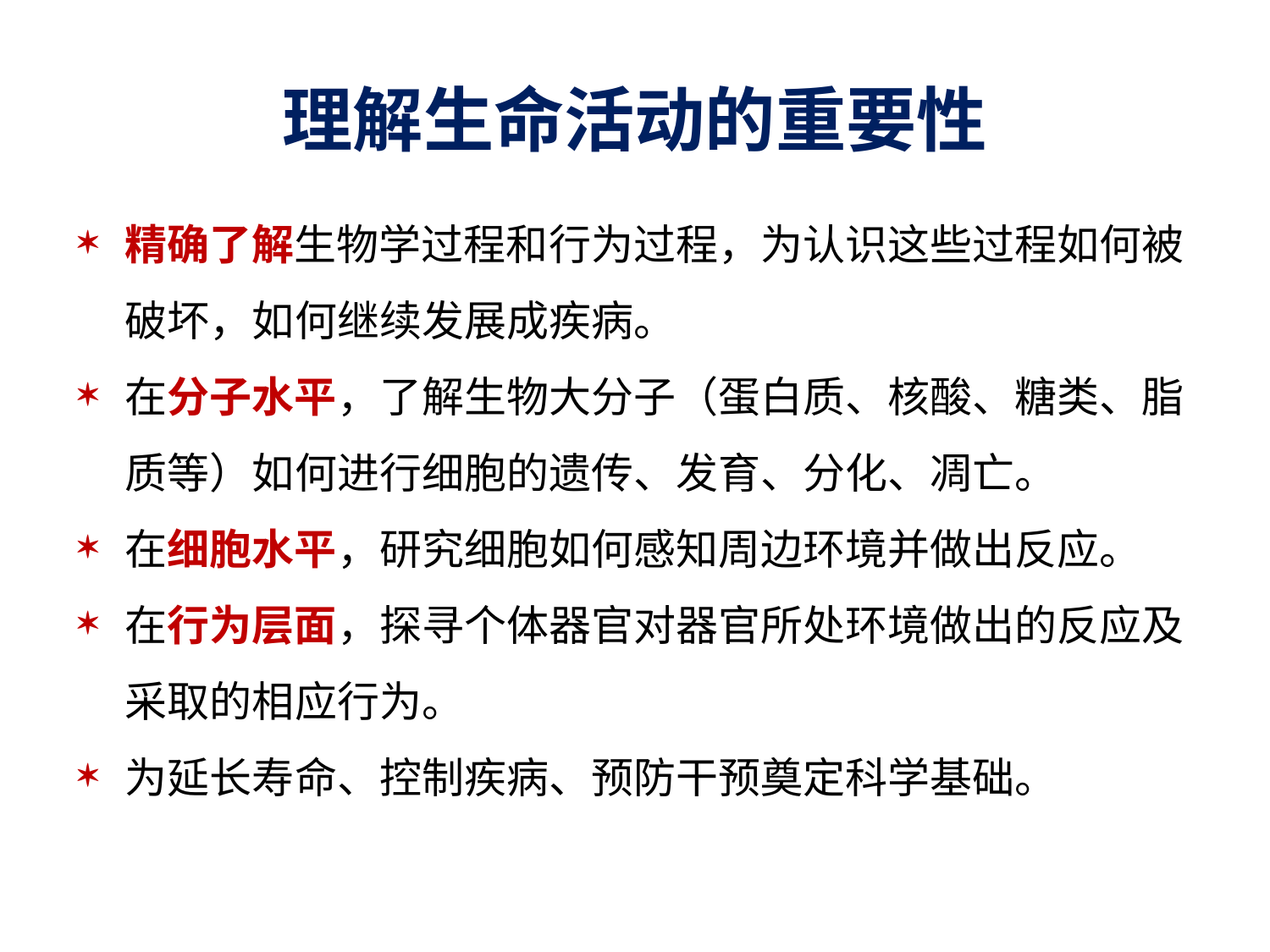

# 理解生命活动的重要性
精确了解生物学过程和行为过程，为认识这些过程如何被破坏，如何继续发展成疾病。
在分子水平，了解生物大分子（蛋白质、核酸、糖类、脂质等）如何进行细胞的遗传、发育、分化、凋亡。
在细胞水平，研究细胞如何感知周边环境并做出反应。
在行为层面，探寻个体器官对器官所处环境做出的反应及采取的相应行为。
为延长寿命、控制疾病、预防干预奠定科学基础。